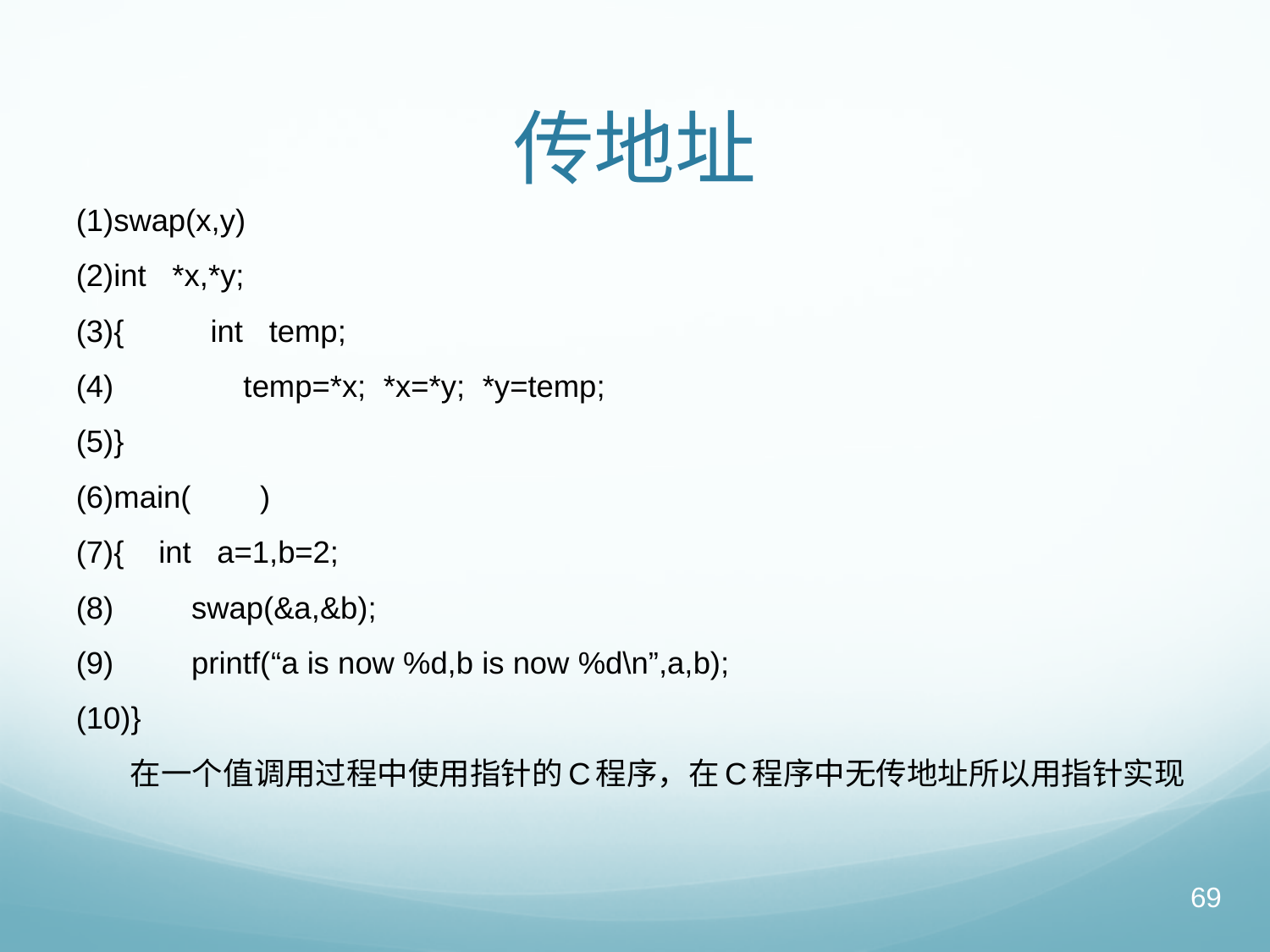

# 传地址
(1)swap(x,y)
(2)int   *x,*y;
(3){          int   temp;
(4)               temp=*x;  *x=*y;  *y=temp;
(5)}
(6)main(        )
(7){    int   a=1,b=2;
(8)         swap(&a,&b);
(9)         printf(“a is now %d,b is now %d\n”,a,b);
(10)}
       在一个值调用过程中使用指针的C程序，在C程序中无传地址所以用指针实现
69